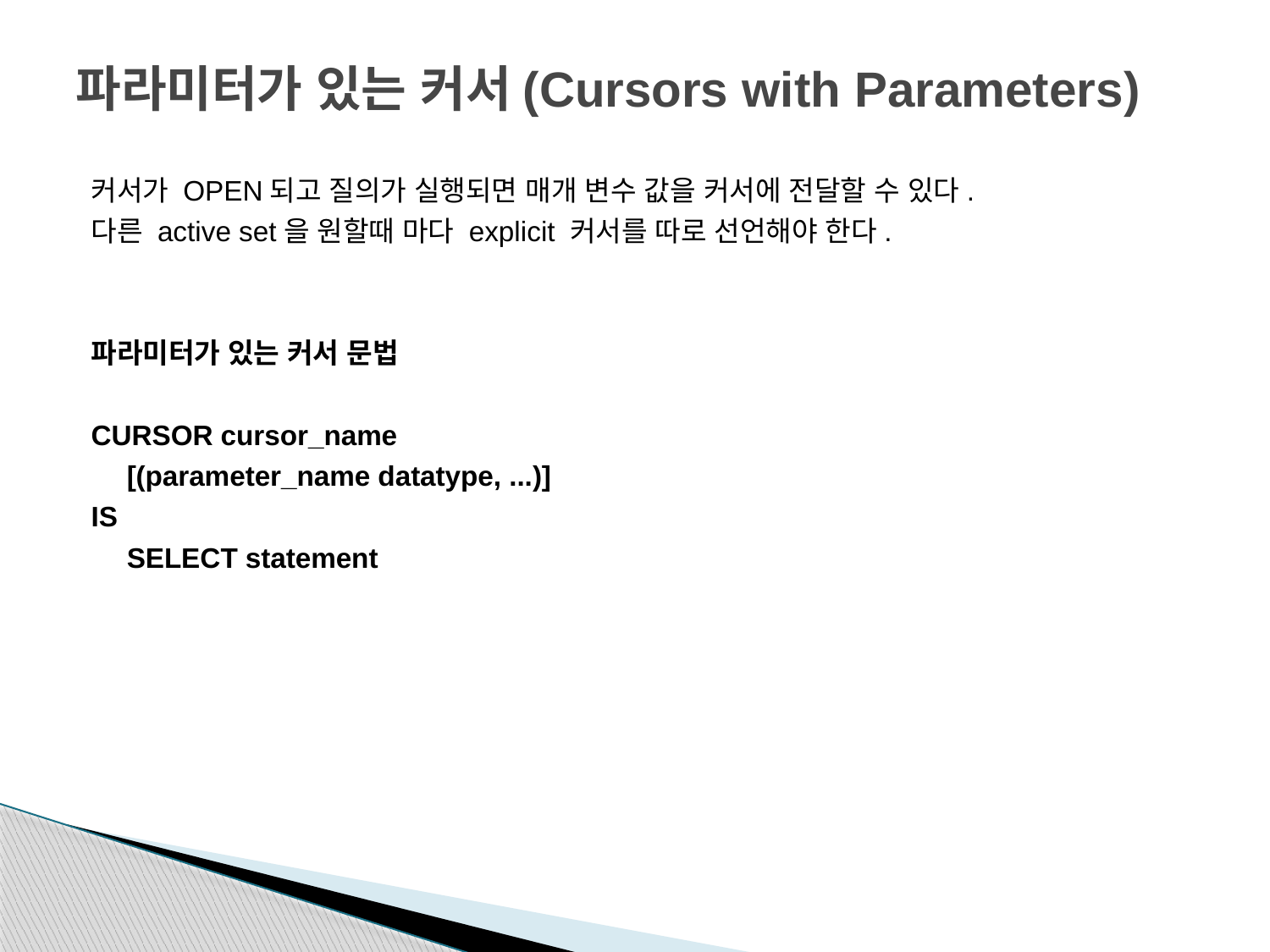

# 파라미터가 있는 커서(Cursors with Parameters)
커서가 OPEN되고 질의가 실행되면 매개 변수 값을 커서에 전달할 수 있다.
다른 active set을 원할때 마다 explicit 커서를 따로 선언해야 한다.

파라미터가 있는 커서 문법

CURSOR cursor_name
	[(parameter_name datatype, ...)]
IS
	SELECT statement